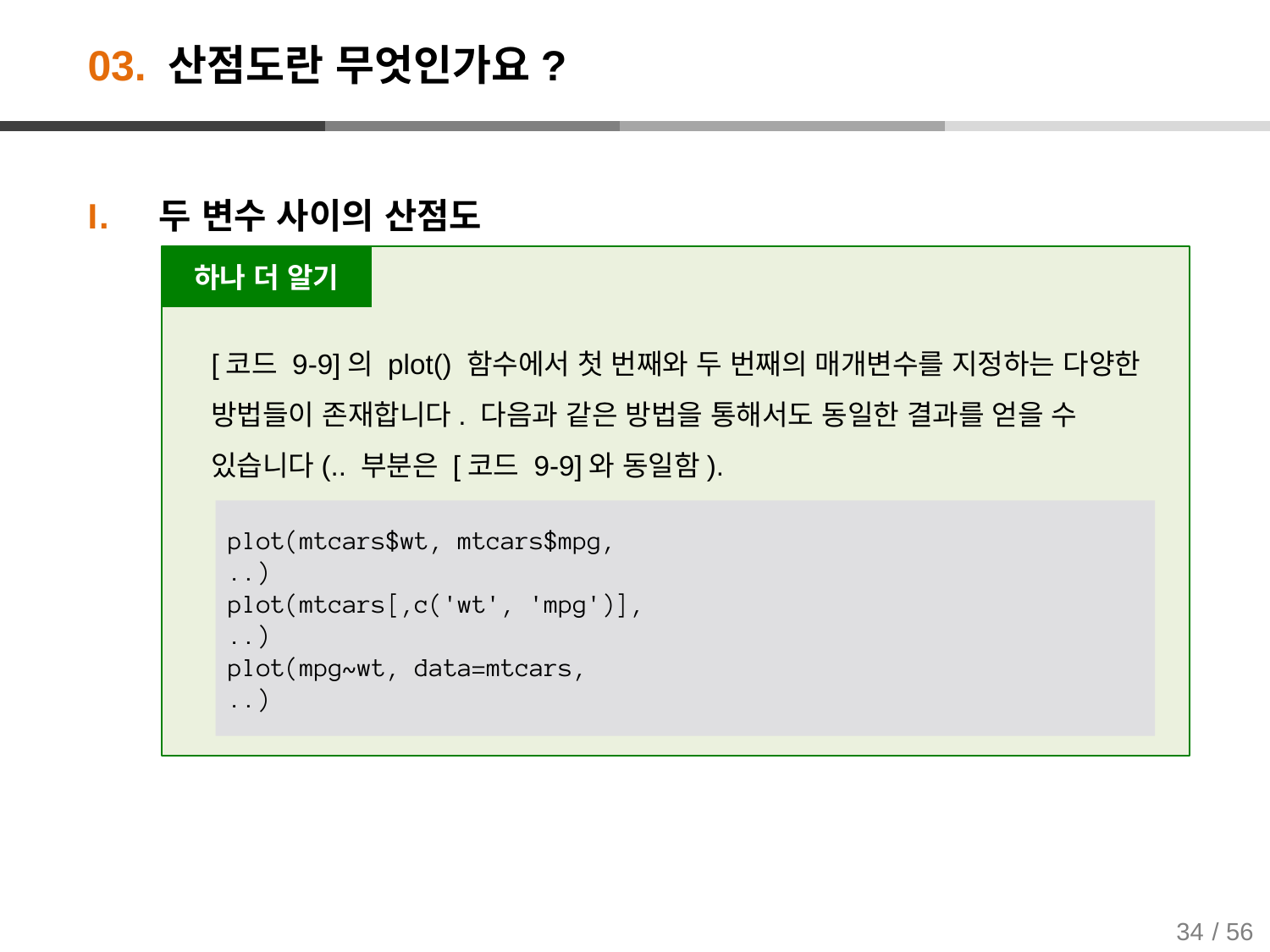

# 03. 산점도란 무엇인가요?
두 변수 사이의 산점도

하나 더 알기
[코드 9-9]의 plot() 함수에서 첫 번째와 두 번째의 매개변수를 지정하는 다양한 방법들이 존재합니다. 다음과 같은 방법을 통해서도 동일한 결과를 얻을 수 있습니다(.. 부분은 [코드 9-9]와 동일함).
plot(mtcars$wt, mtcars$mpg,
..)
plot(mtcars[,c('wt', 'mpg')],
..)
plot(mpg~wt, data=mtcars,
..)